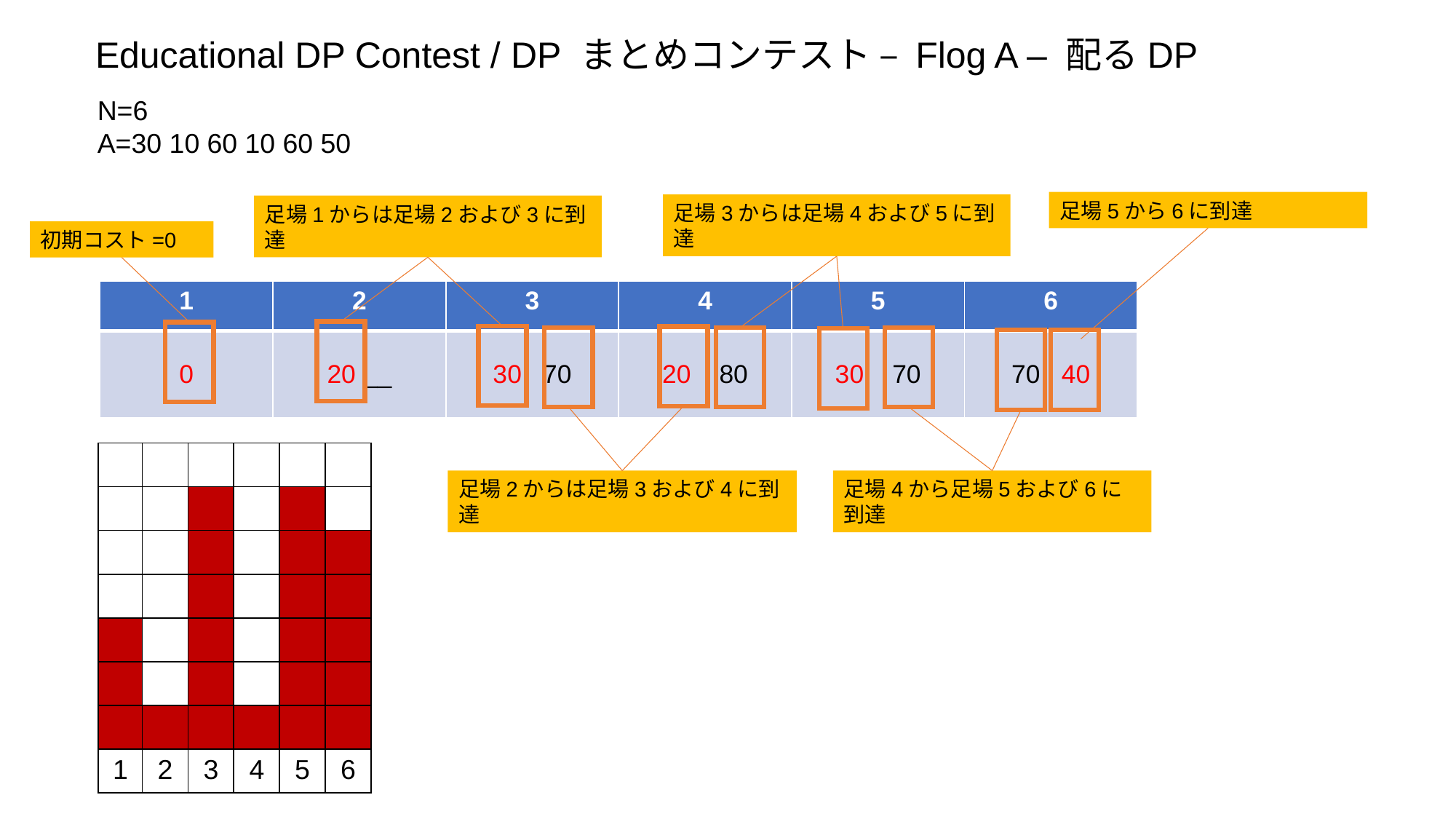

Educational DP Contest / DP まとめコンテスト – Flog A – 配るDP
N=6
A=30 10 60 10 60 50
足場5から6に到達
足場3からは足場4および5に到達
足場1からは足場2および3に到達
初期コスト=0
| 1 | 2 | 3 | 4 | 5 | 6 |
| --- | --- | --- | --- | --- | --- |
| 0 | 20 \_\_ | 30 70 | 20 80 | 30 70 | 70 40 |

|  |  |  |  |  |  |
| --- | --- | --- | --- | --- | --- |
|  |  |  |  |  |  |
|  |  |  |  |  |  |
|  |  |  |  |  |  |
|  |  |  |  |  |  |
|  |  |  |  |  |  |
|  |  |  |  |  |  |
| 1 | 2 | 3 | 4 | 5 | 6 |
足場2からは足場3および4に到達
足場4から足場5および6に到達